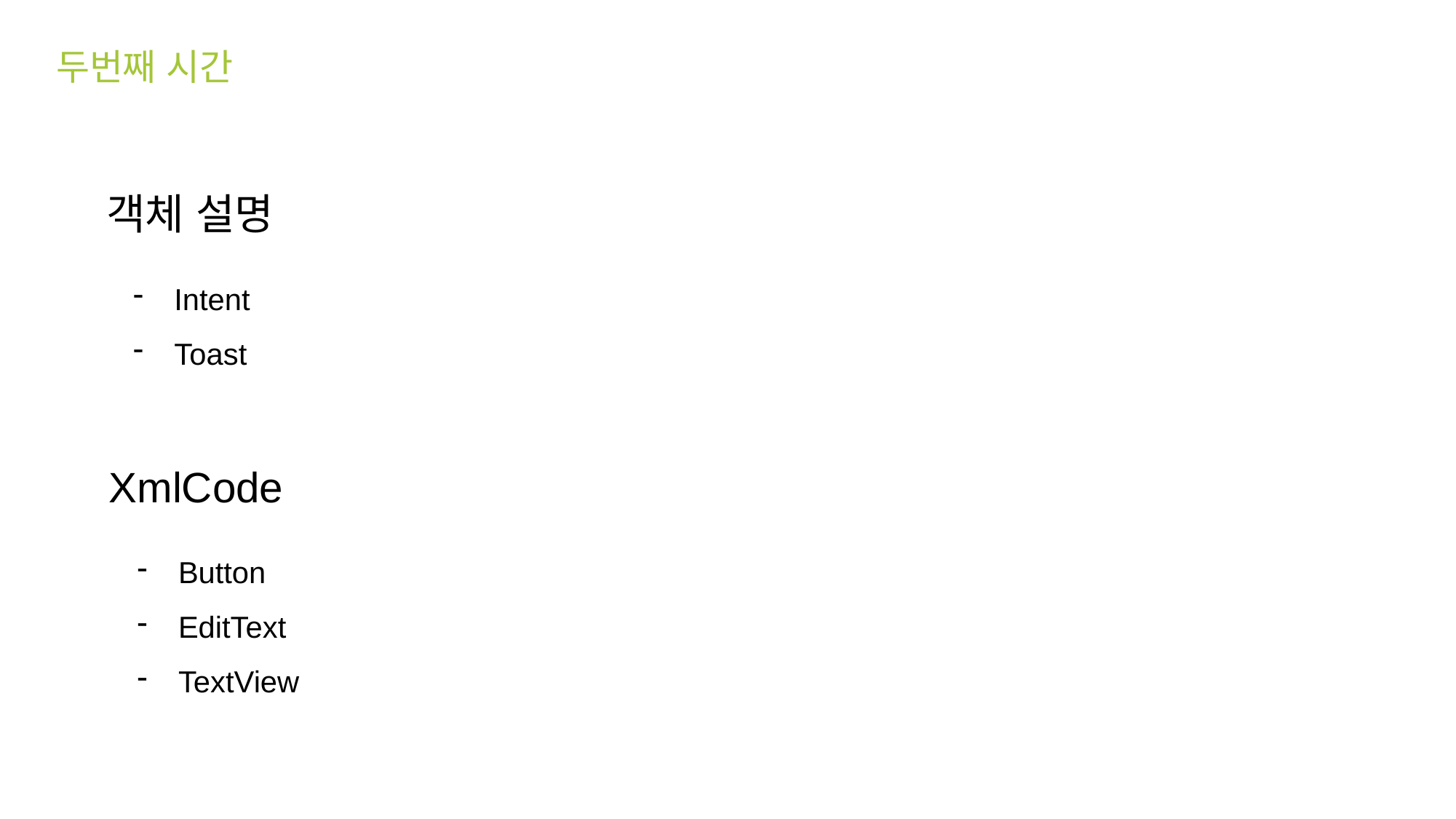

두번째 시간
객체 설명
Intent
Toast
XmlCode
Button
EditText
TextView